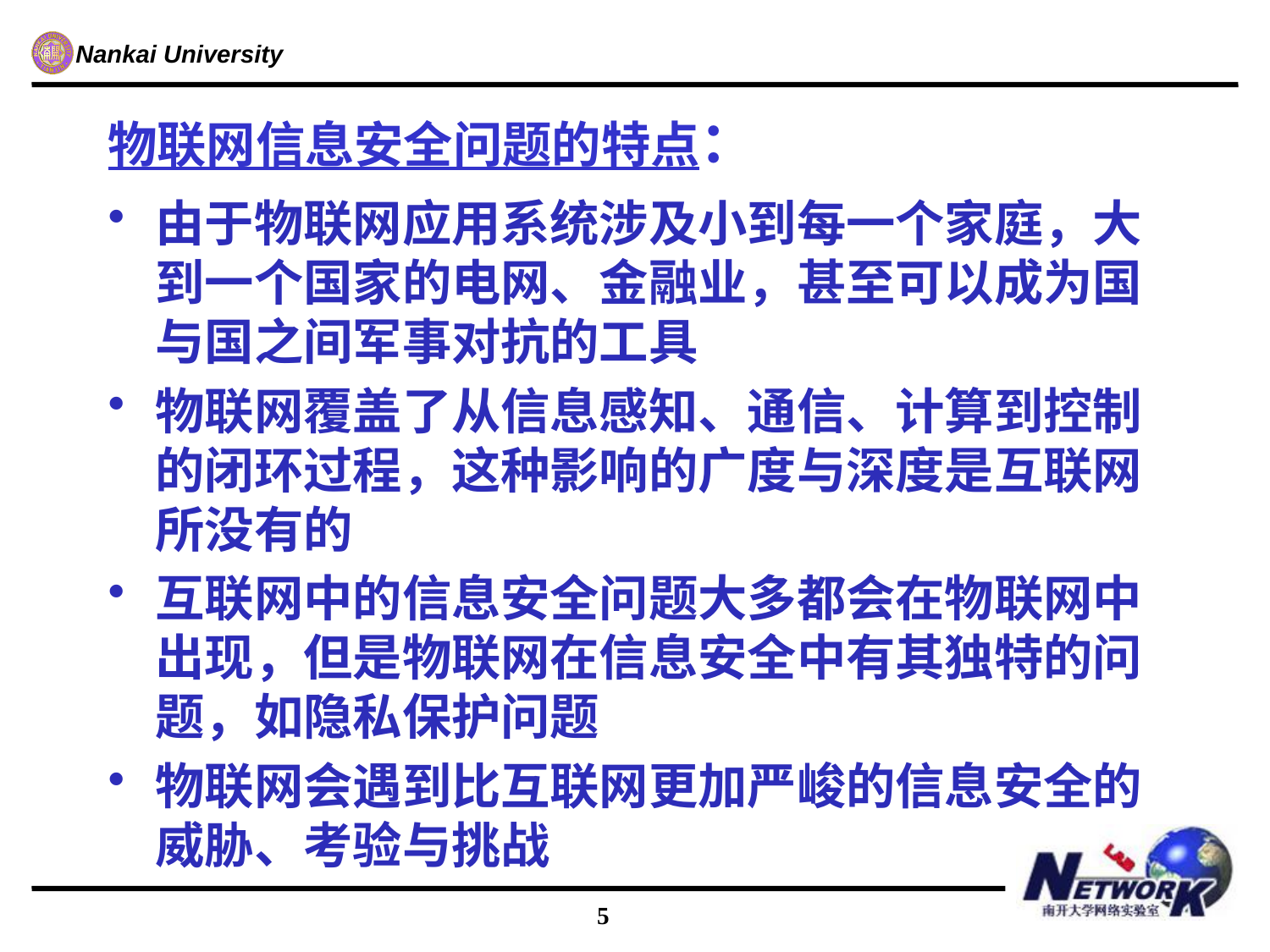

# 物联网信息安全问题的特点：
由于物联网应用系统涉及小到每一个家庭，大到一个国家的电网、金融业，甚至可以成为国与国之间军事对抗的工具
物联网覆盖了从信息感知、通信、计算到控制的闭环过程，这种影响的广度与深度是互联网所没有的
互联网中的信息安全问题大多都会在物联网中出现，但是物联网在信息安全中有其独特的问题，如隐私保护问题
物联网会遇到比互联网更加严峻的信息安全的威胁、考验与挑战
5